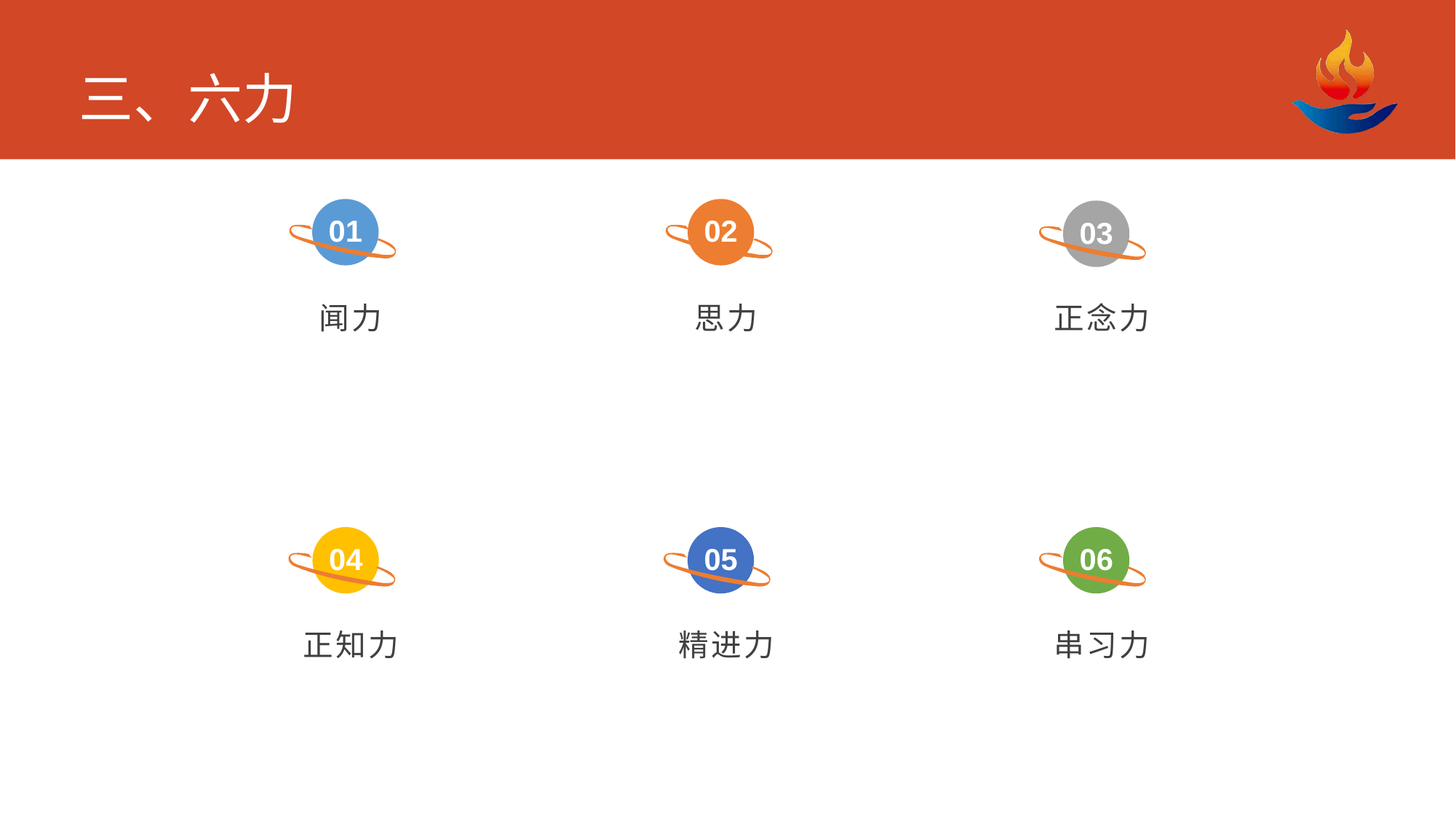

# 三、六力

01
02
03

闻力
思力
正念力

04
05
06

正知力
精进力
串习力